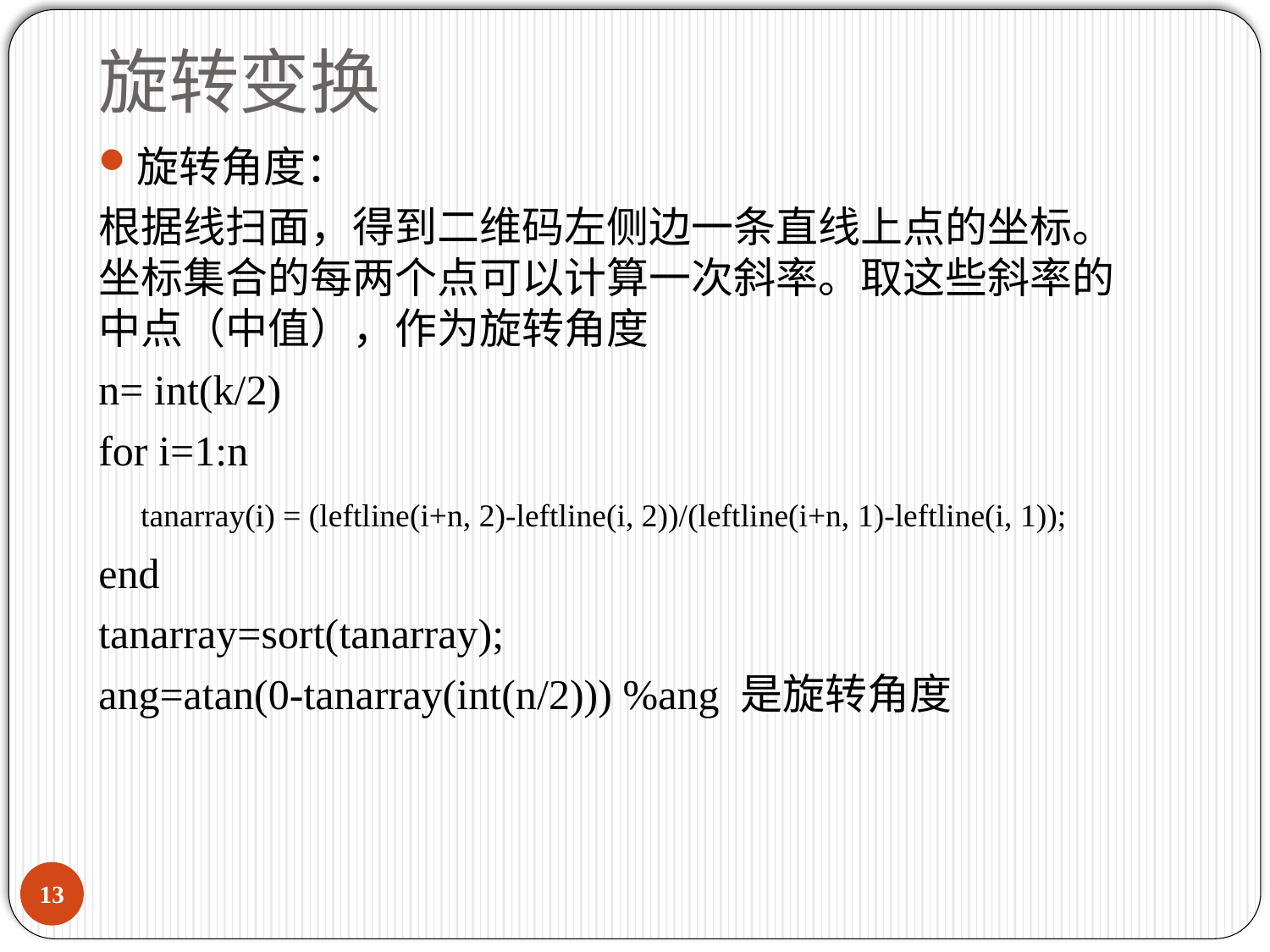

# 旋转变换
旋转角度：
根据线扫面，得到二维码左侧边一条直线上点的坐标。坐标集合的每两个点可以计算一次斜率。取这些斜率的中点（中值），作为旋转角度
n= int(k/2)
for i=1:n
    tanarray(i) = (leftline(i+n, 2)-leftline(i, 2))/(leftline(i+n, 1)-leftline(i, 1));
end
tanarray=sort(tanarray);
ang=atan(0-tanarray(int(n/2))) %ang 是旋转角度

13